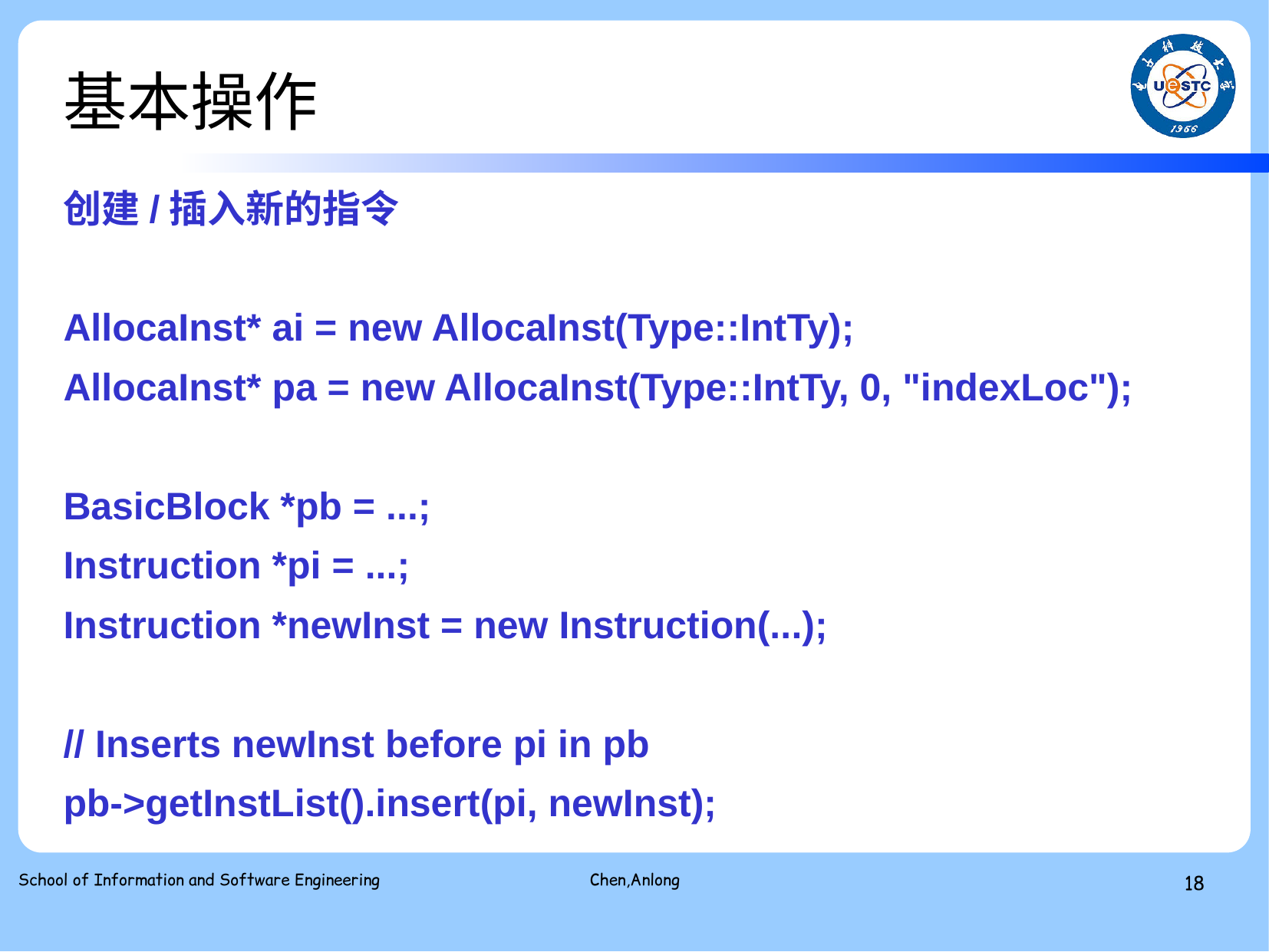

基本操作
创建/插入新的指令

AllocaInst* ai = new AllocaInst(Type::IntTy);
AllocaInst* pa = new AllocaInst(Type::IntTy, 0, "indexLoc");

BasicBlock *pb = ...;
Instruction *pi = ...;
Instruction *newInst = new Instruction(...);

// Inserts newInst before pi in pb
pb->getInstList().insert(pi, newInst);
School of Information and Software Engineering
Chen,Anlong
18